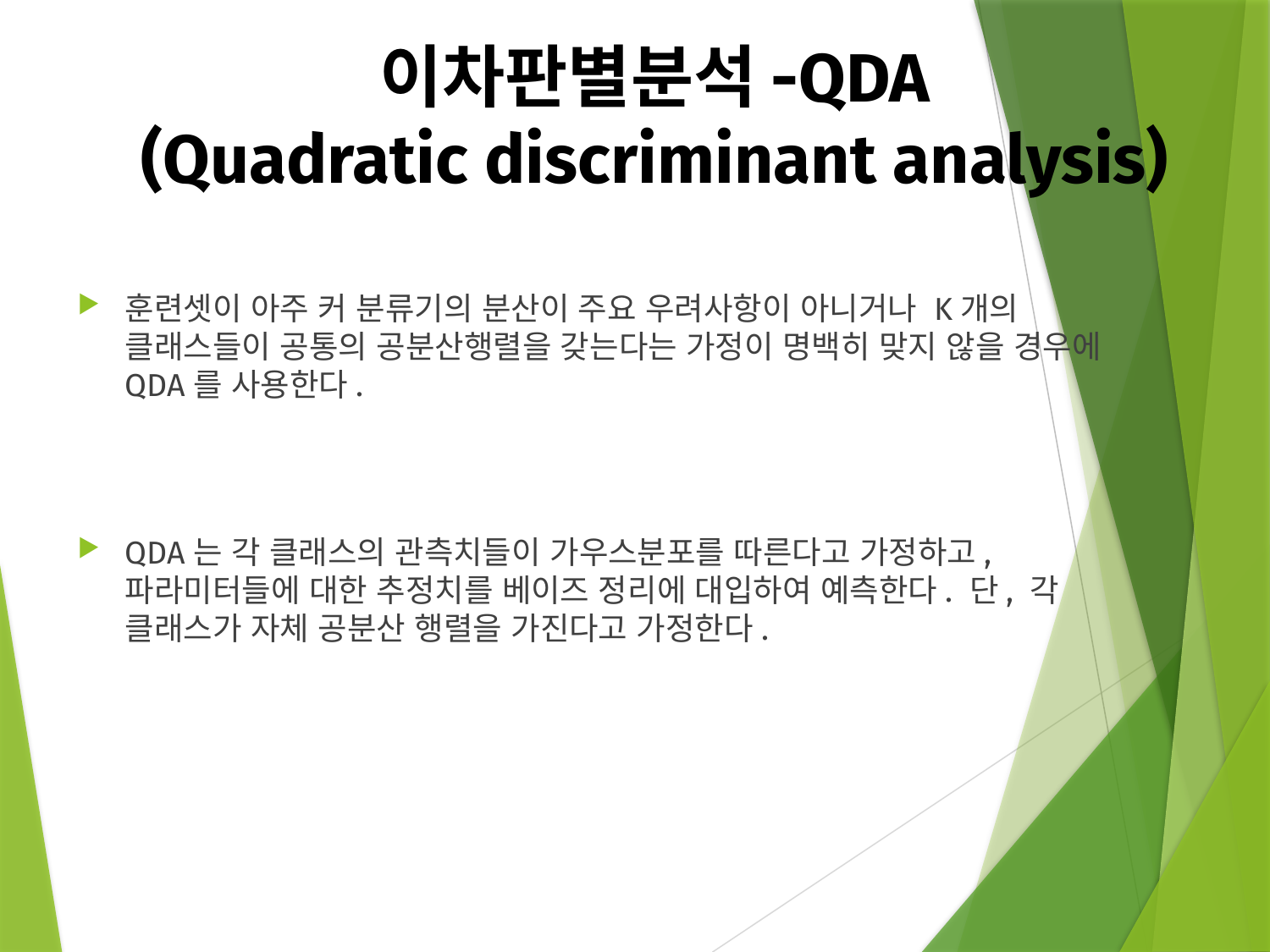

이차판별분석-QDA
(Quadratic discriminant analysis)
훈련셋이 아주 커 분류기의 분산이 주요 우려사항이 아니거나 K개의 클래스들이 공통의 공분산행렬을 갖는다는 가정이 명백히 맞지 않을 경우에 QDA를 사용한다.

QDA는 각 클래스의 관측치들이 가우스분포를 따른다고 가정하고, 파라미터들에 대한 추정치를 베이즈 정리에 대입하여 예측한다. 단, 각 클래스가 자체 공분산 행렬을 가진다고 가정한다.